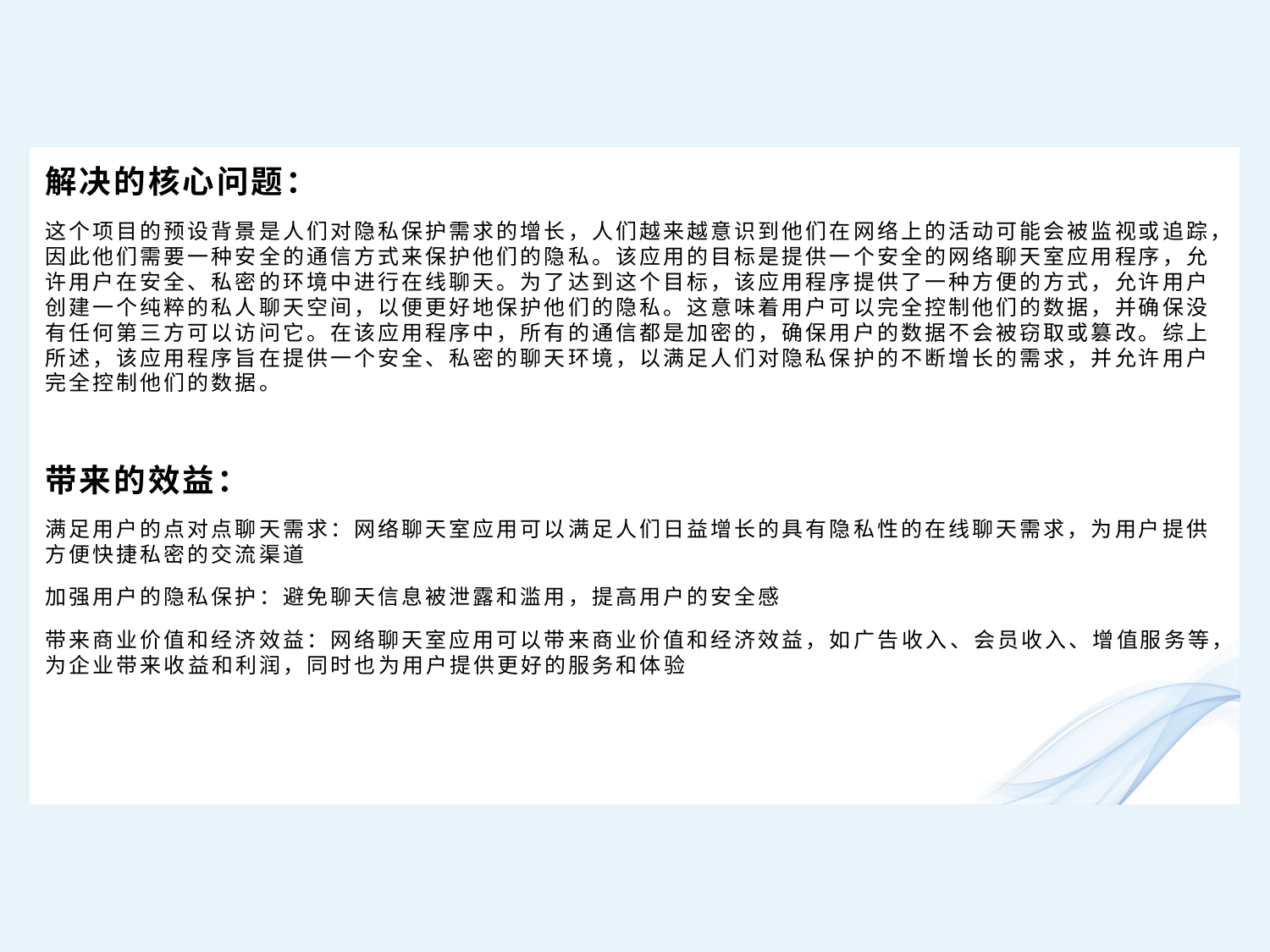

解决的核心问题：
这个项目的预设背景是人们对隐私保护需求的增长，人们越来越意识到他们在网络上的活动可能会被监视或追踪，因此他们需要一种安全的通信方式来保护他们的隐私。该应用的目标是提供一个安全的网络聊天室应用程序，允许用户在安全、私密的环境中进行在线聊天。为了达到这个目标，该应用程序提供了一种方便的方式，允许用户创建一个纯粹的私人聊天空间，以便更好地保护他们的隐私。这意味着用户可以完全控制他们的数据，并确保没有任何第三方可以访问它。在该应用程序中，所有的通信都是加密的，确保用户的数据不会被窃取或篡改。综上所述，该应用程序旨在提供一个安全、私密的聊天环境，以满足人们对隐私保护的不断增长的需求，并允许用户完全控制他们的数据。

带来的效益：
满足用户的点对点聊天需求：网络聊天室应用可以满足人们日益增长的具有隐私性的在线聊天需求，为用户提供方便快捷私密的交流渠道
加强用户的隐私保护：避免聊天信息被泄露和滥用，提高用户的安全感
带来商业价值和经济效益：网络聊天室应用可以带来商业价值和经济效益，如广告收入、会员收入、增值服务等，为企业带来收益和利润，同时也为用户提供更好的服务和体验